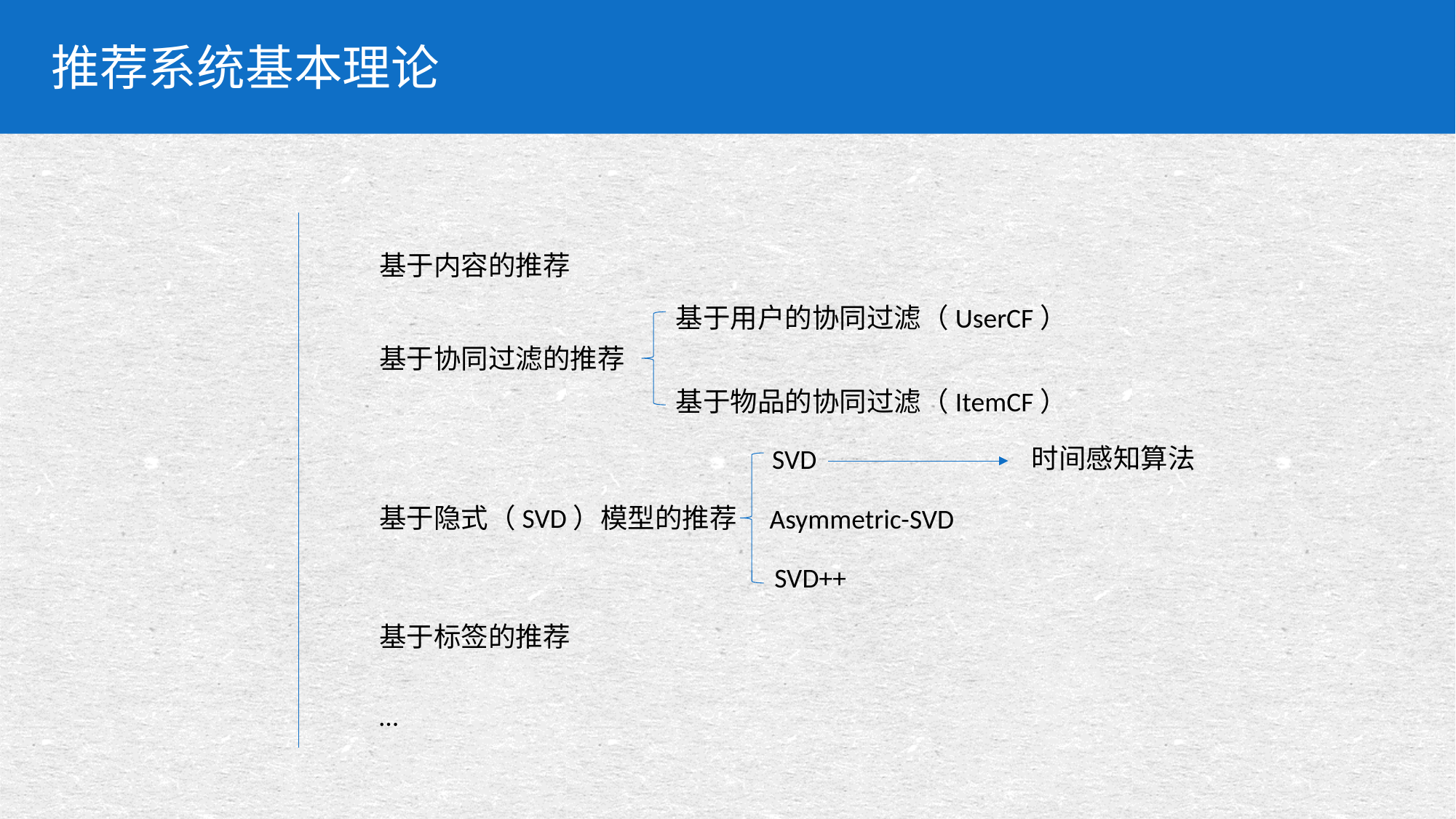

推荐系统基本理论
基于内容的推荐
基于用户的协同过滤（UserCF）

基于协同过滤的推荐
基于物品的协同过滤（ItemCF）
时间感知算法
SVD

基于隐式（SVD）模型的推荐
Asymmetric-SVD
SVD++
基于标签的推荐
…